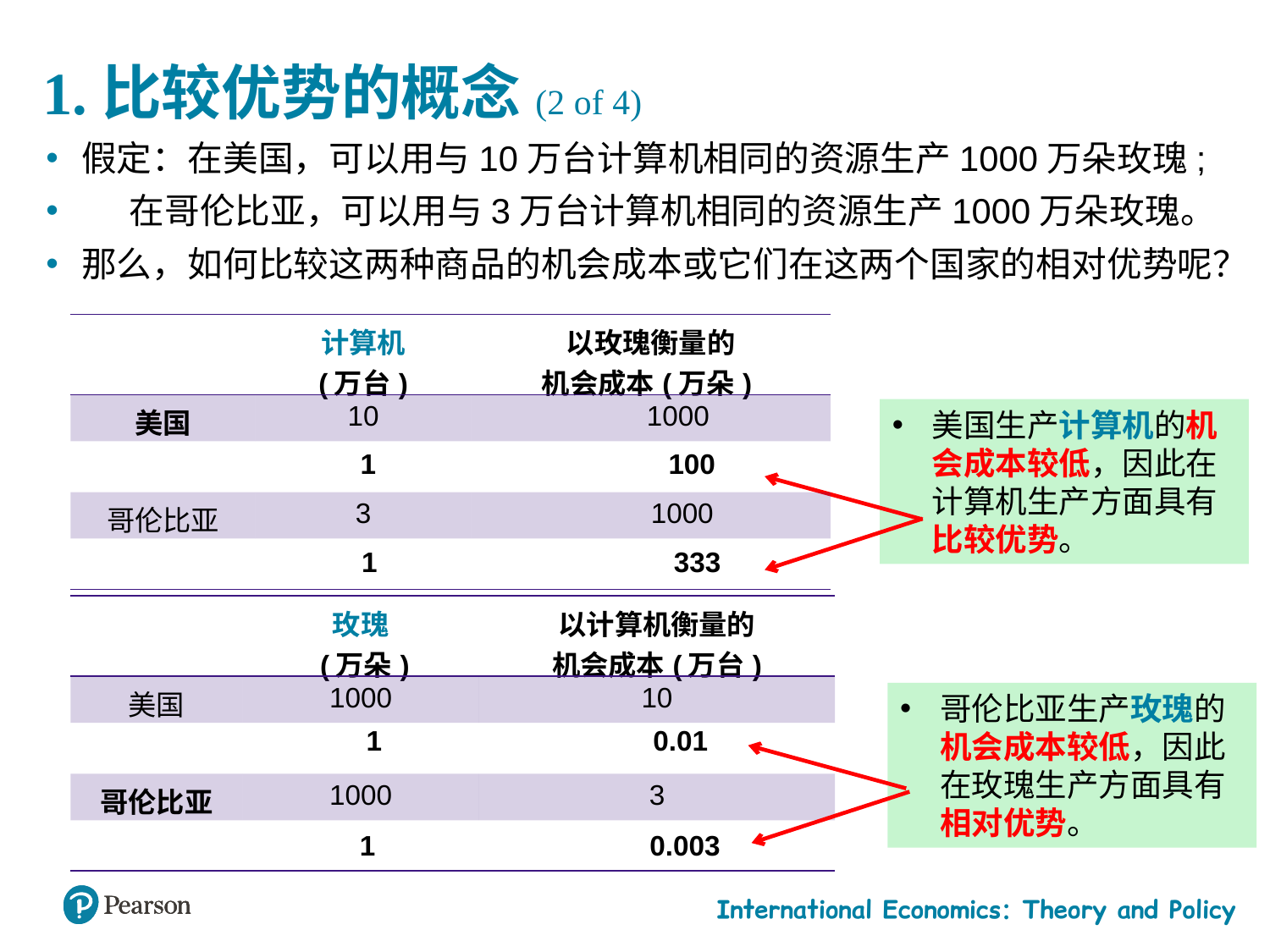

# 1.比较优势的概念(2 of 4)
假定：在美国，可以用与10万台计算机相同的资源生产1000万朵玫瑰;
     在哥伦比亚，可以用与3万台计算机相同的资源生产1000万朵玫瑰。
那么，如何比较这两种商品的机会成本或它们在这两个国家的相对优势呢？
|  | 计算机 (万台) | 以玫瑰衡量的 机会成本(万朵) |
| --- | --- | --- |
| 美国 | 10 | 1000 |
|  |  |  |
| 哥伦比亚 | 3 | 1000 |
|  |  |  |
美国生产计算机的机会成本较低，因此在计算机生产方面具有比较优势。
| 1 | 100 |
| --- | --- |
| 1 | 333 |
| --- | --- |
|  | 玫瑰 (万朵) | 以计算机衡量的 机会成本(万台) |
| --- | --- | --- |
| 美国 | 1000 | 10 |
|  |  |  |
| 哥伦比亚 | 1000 | 3 |
|  |  |  |
哥伦比亚生产玫瑰的机会成本较低，因此在玫瑰生产方面具有相对优势。
| 1 | 0.01 |
| --- | --- |
| 1 | 0.003 |
| --- | --- |